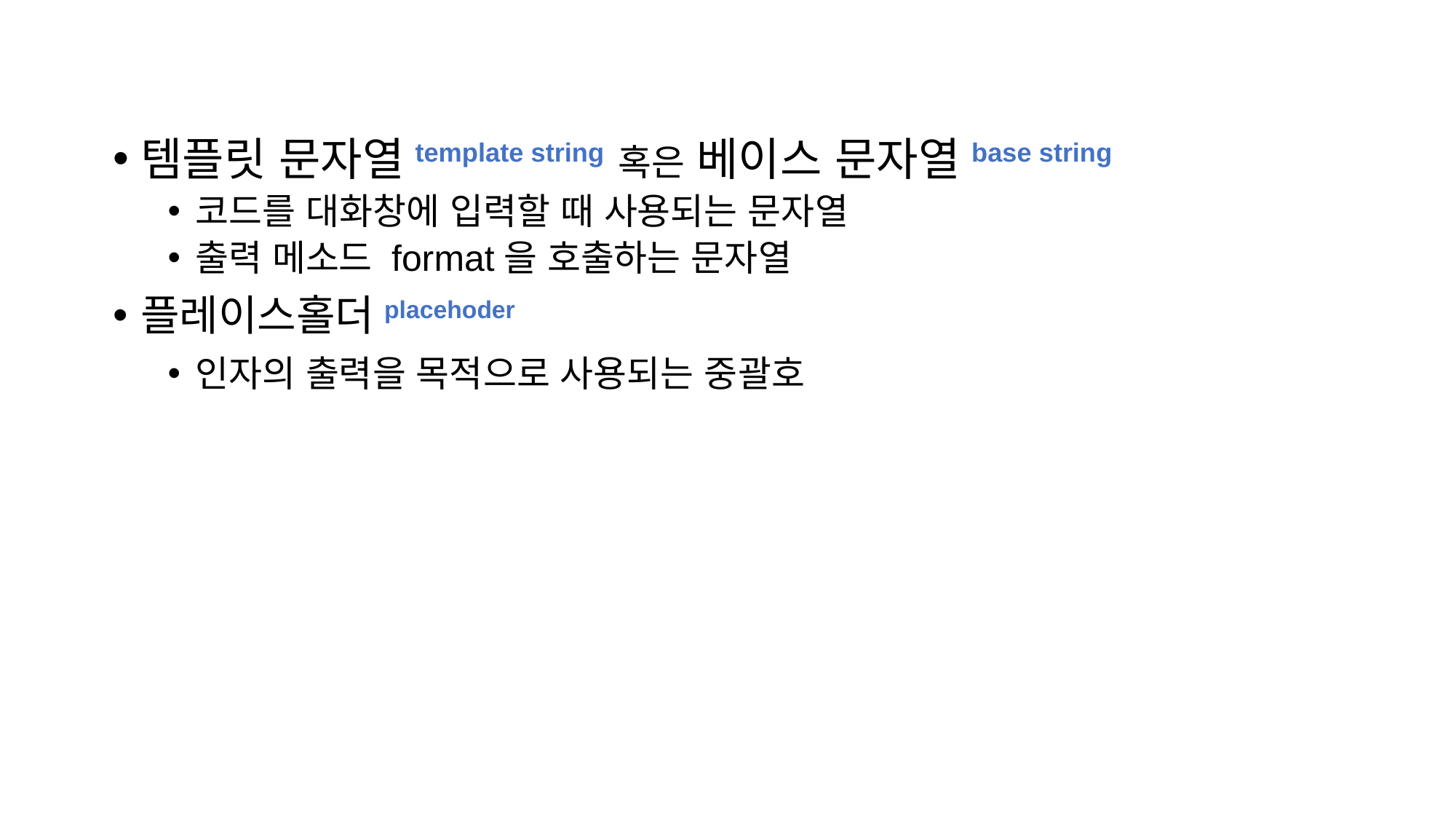

템플릿 문자열template string 혹은 베이스 문자열base string
코드를 대화창에 입력할 때 사용되는 문자열
출력 메소드 format을 호출하는 문자열
플레이스홀더placehoder
인자의 출력을 목적으로 사용되는 중괄호